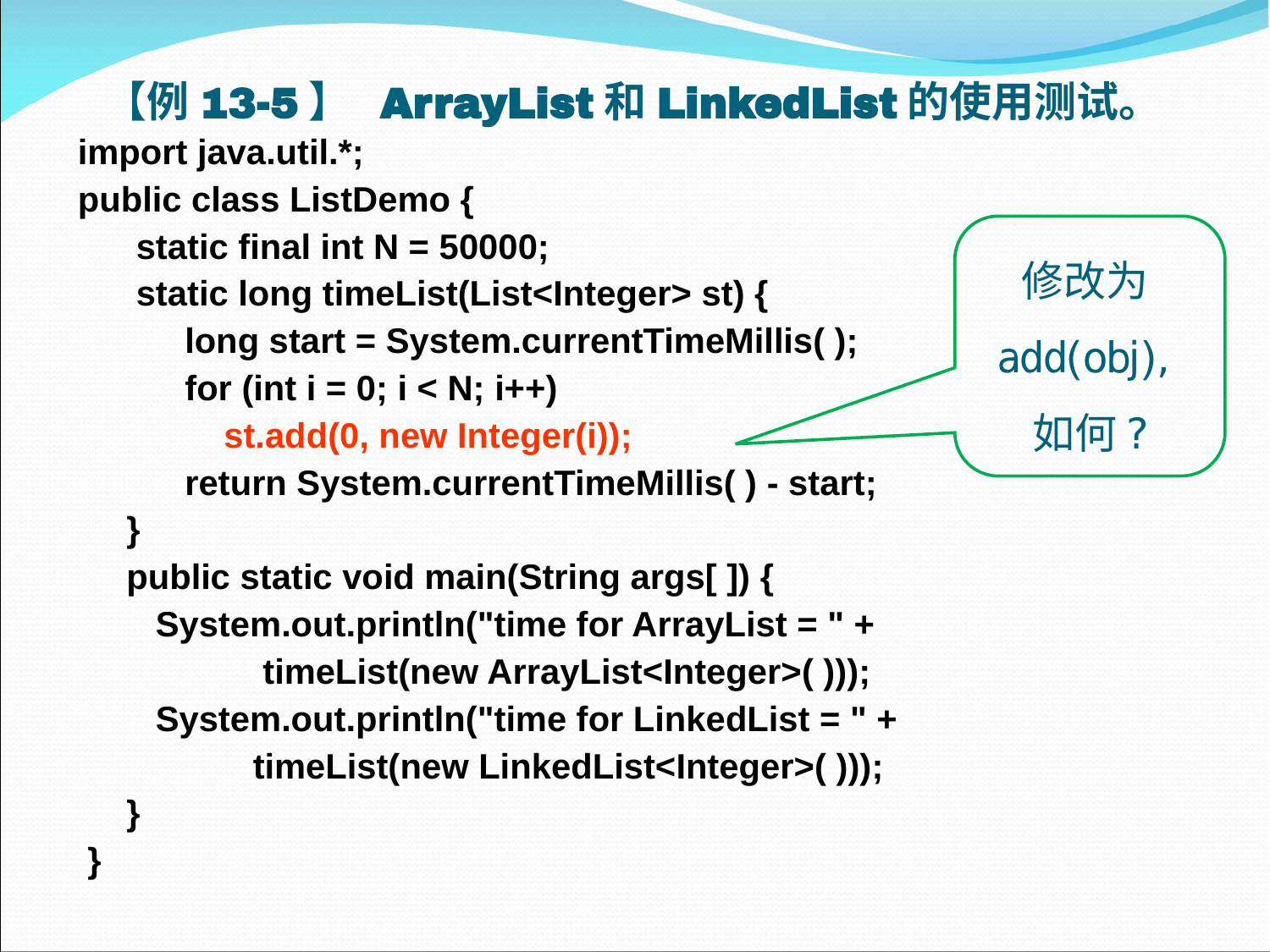

# 【例13-5】  ArrayList和LinkedList的使用测试。
import java.util.*;
public class ListDemo {
      static final int N = 50000;
      static long timeList(List<Integer> st) {
           long start = System.currentTimeMillis( );
           for (int i = 0; i < N; i++)
               st.add(0, new Integer(i));
           return System.currentTimeMillis( ) - start;
     }
     public static void main(String args[ ]) {
        System.out.println("time for ArrayList = " +
                   timeList(new ArrayList<Integer>( )));
        System.out.println("time for LinkedList = " +
                  timeList(new LinkedList<Integer>( )));
     }
 }
修改为add(obj),如何?